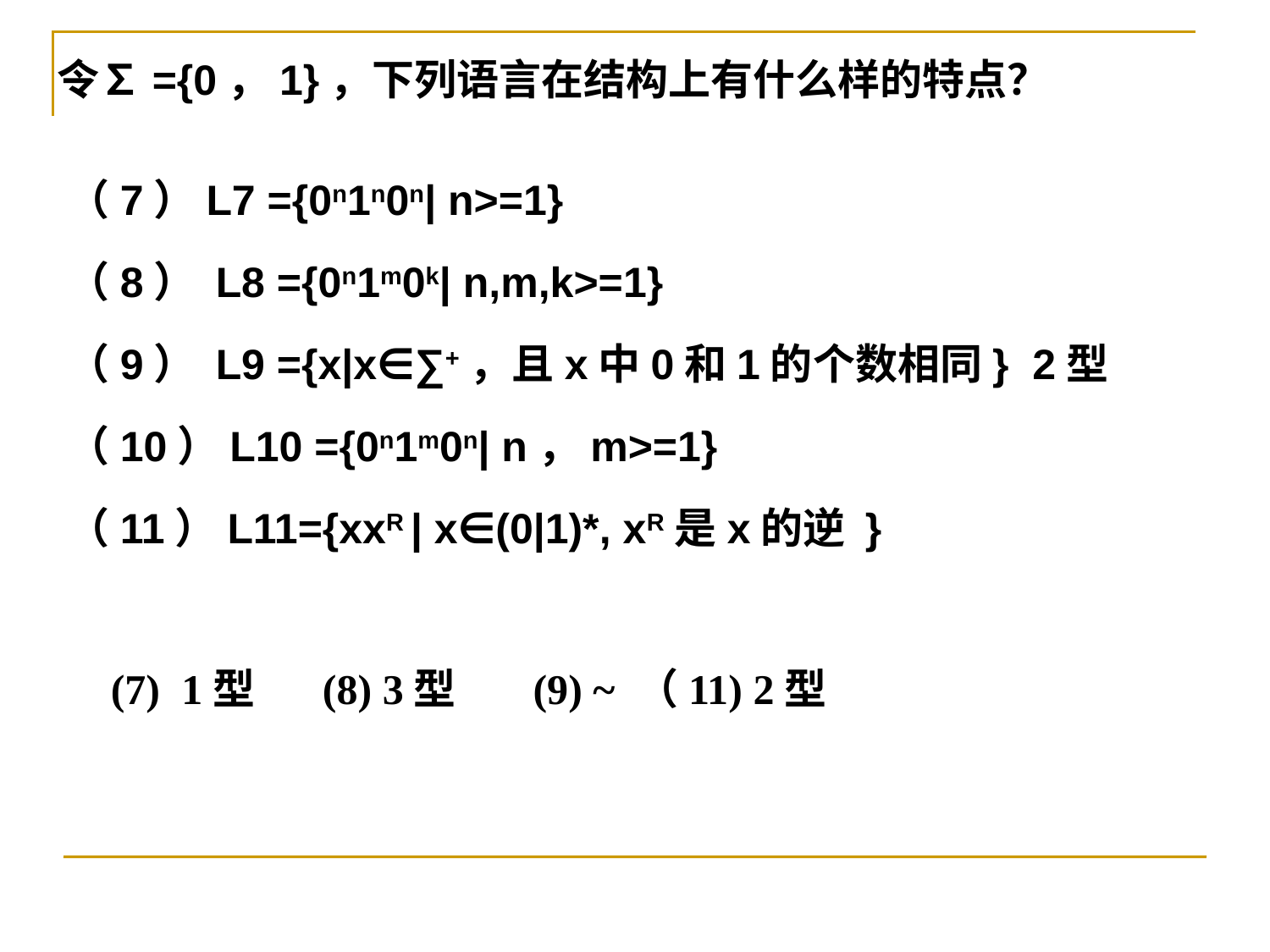

令∑={0，1}，下列语言在结构上有什么样的特点？
（7）L7 ={0n1n0n| n>=1}
（8） L8 ={0n1m0k| n,m,k>=1}
（9） L9 ={x|x∈∑+，且x中0和1的个数相同}  2型
（10）L10 ={0n1m0n| n，m>=1}
（11）L11={xxR | x∈(0|1)*, xR是x的逆 }
(7)  1型      (8) 3型       (9) ~ （11) 2型
84